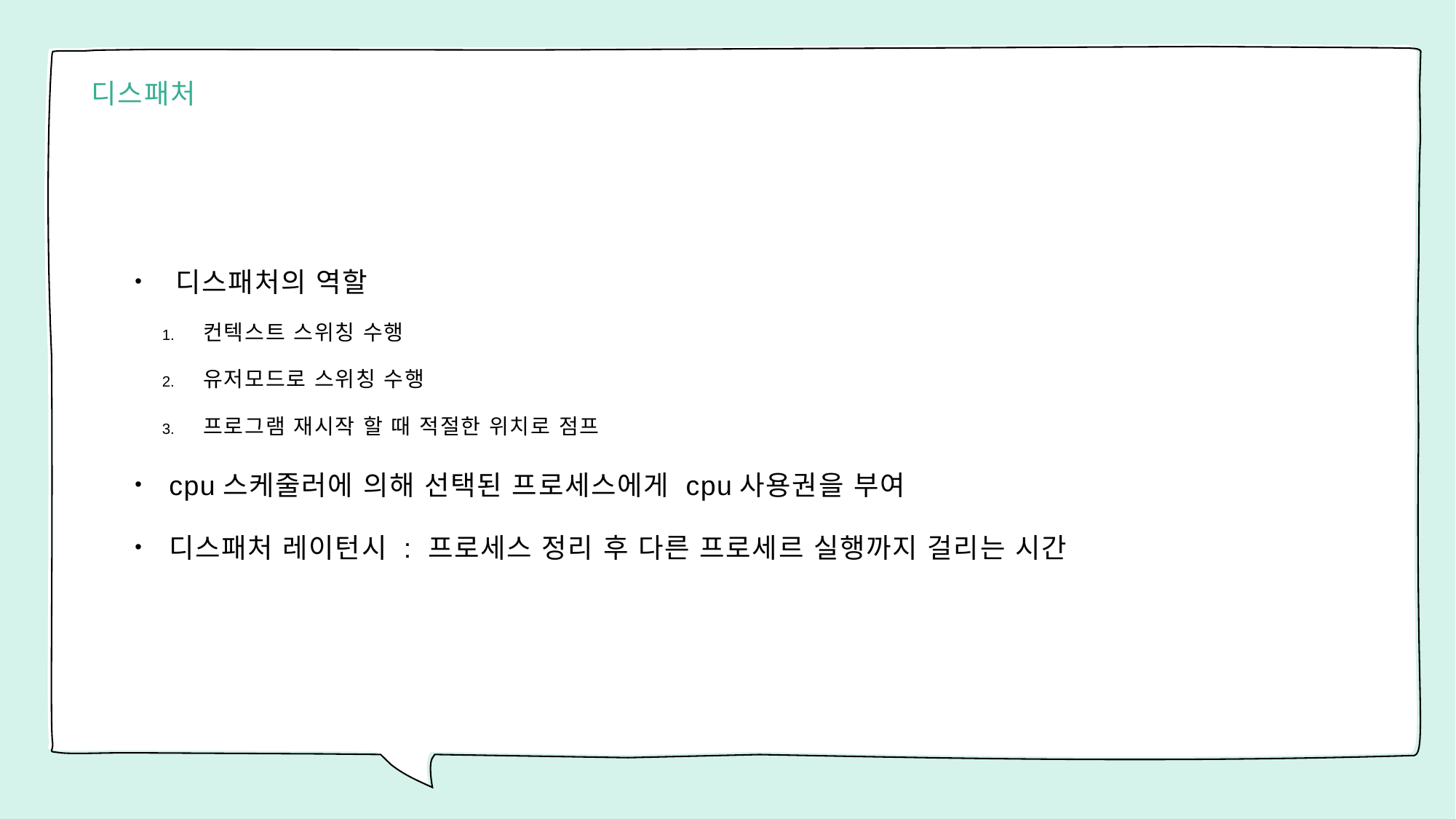

# 디스패처
디스패처의 역할
컨텍스트 스위칭 수행
유저모드로 스위칭 수행
프로그램 재시작 할 때 적절한 위치로 점프
cpu스케줄러에 의해 선택된 프로세스에게 cpu사용권을 부여
디스패처 레이턴시 : 프로세스 정리 후 다른 프로세르 실행까지 걸리는 시간